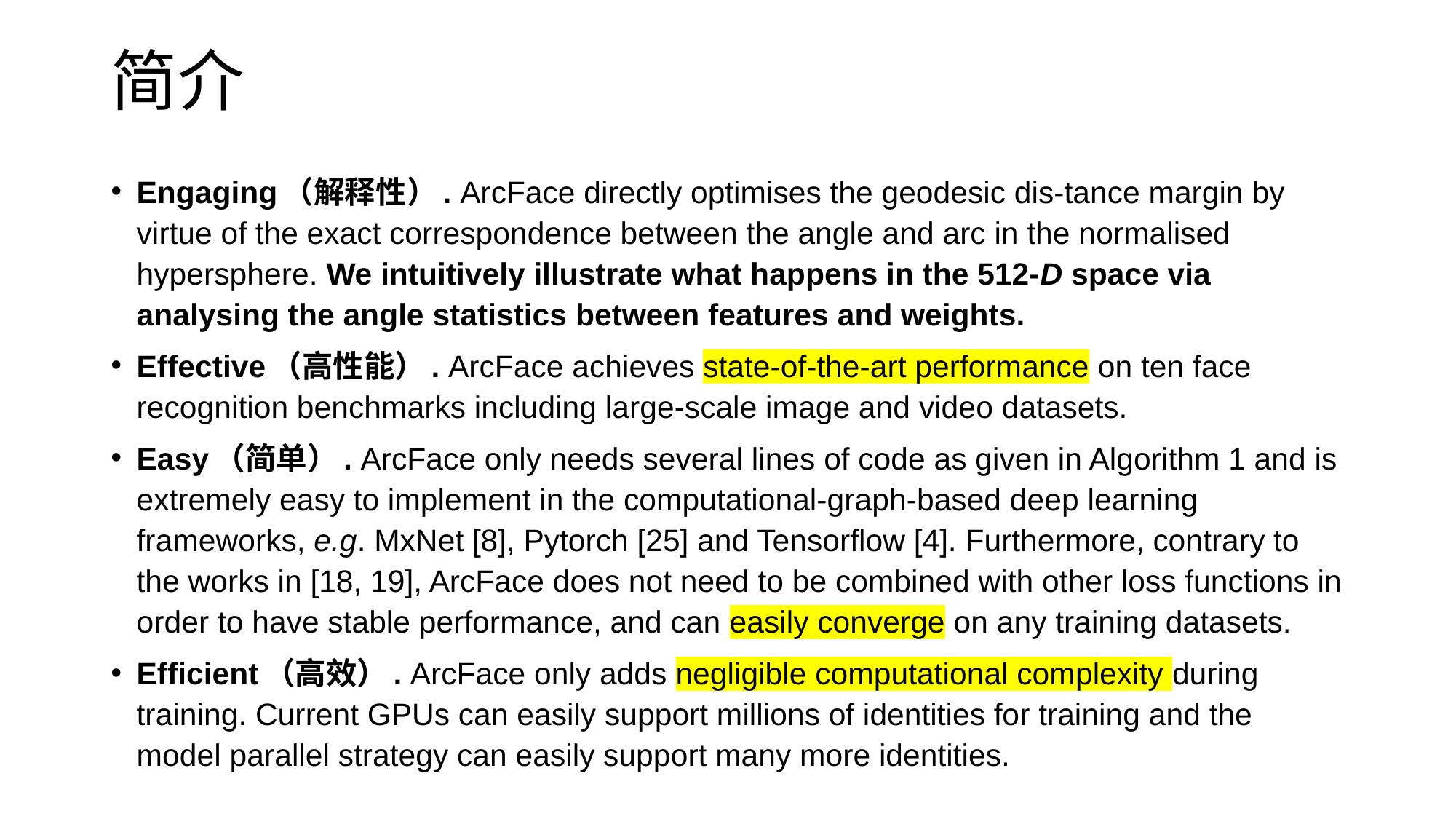

# 简介
Engaging（解释性）. ArcFace directly optimises the geodesic dis-tance margin by virtue of the exact correspondence between the angle and arc in the normalised hypersphere. We intuitively illustrate what happens in the 512-D space via analysing the angle statistics between features and weights.
Effective（高性能）. ArcFace achieves state-of-the-art performance on ten face recognition benchmarks including large-scale image and video datasets.
Easy（简单）. ArcFace only needs several lines of code as given in Algorithm 1 and is extremely easy to implement in the computational-graph-based deep learning frameworks, e.g. MxNet [8], Pytorch [25] and Tensorflow [4]. Furthermore, contrary to the works in [18, 19], ArcFace does not need to be combined with other loss functions in order to have stable performance, and can easily converge on any training datasets.
Efficient（高效）. ArcFace only adds negligible computational complexity during training. Current GPUs can easily support millions of identities for training and the model parallel strategy can easily support many more identities.